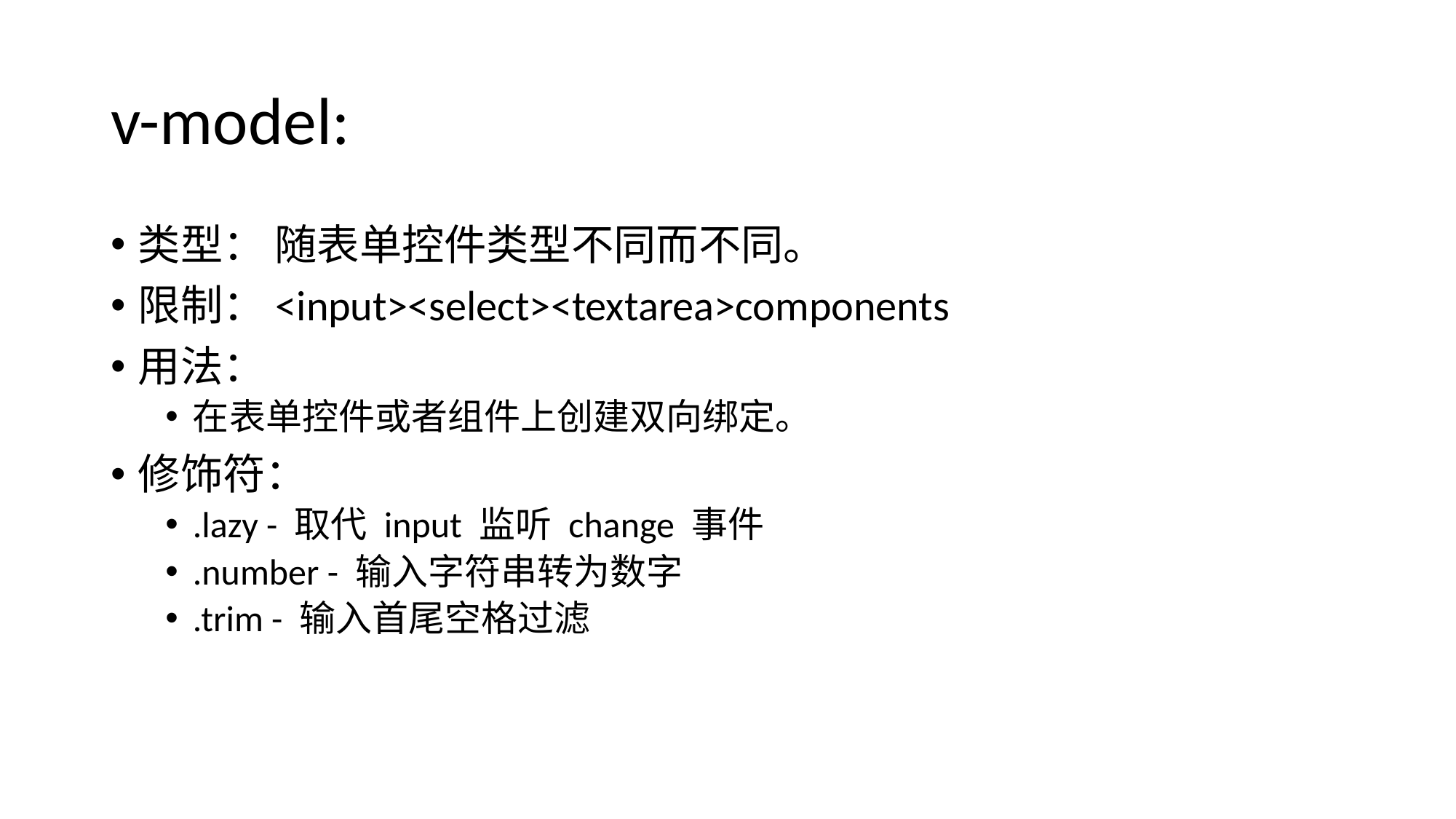

# v-model:
类型： 随表单控件类型不同而不同。
限制：<input><select><textarea>components
用法：
在表单控件或者组件上创建双向绑定。
修饰符：
.lazy - 取代 input 监听 change 事件
.number - 输入字符串转为数字
.trim - 输入首尾空格过滤